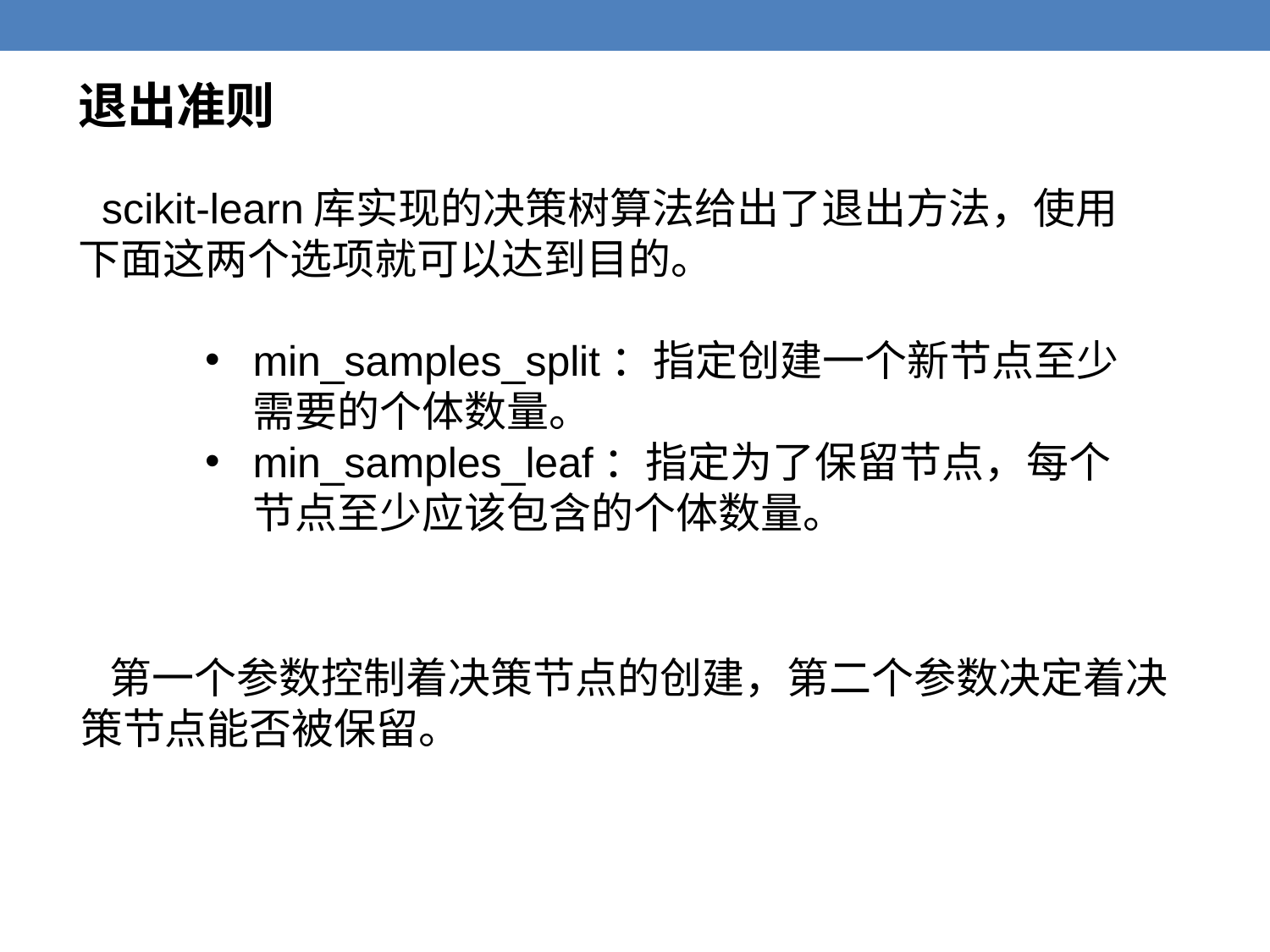

退出准则
  scikit-learn库实现的决策树算法给出了退出方法，使用下面这两个选项就可以达到目的。

min_samples_split：指定创建一个新节点至少需要的个体数量。
min_samples_leaf：指定为了保留节点，每个节点至少应该包含的个体数量。
  第一个参数控制着决策节点的创建，第二个参数决定着决策节点能否被保留。